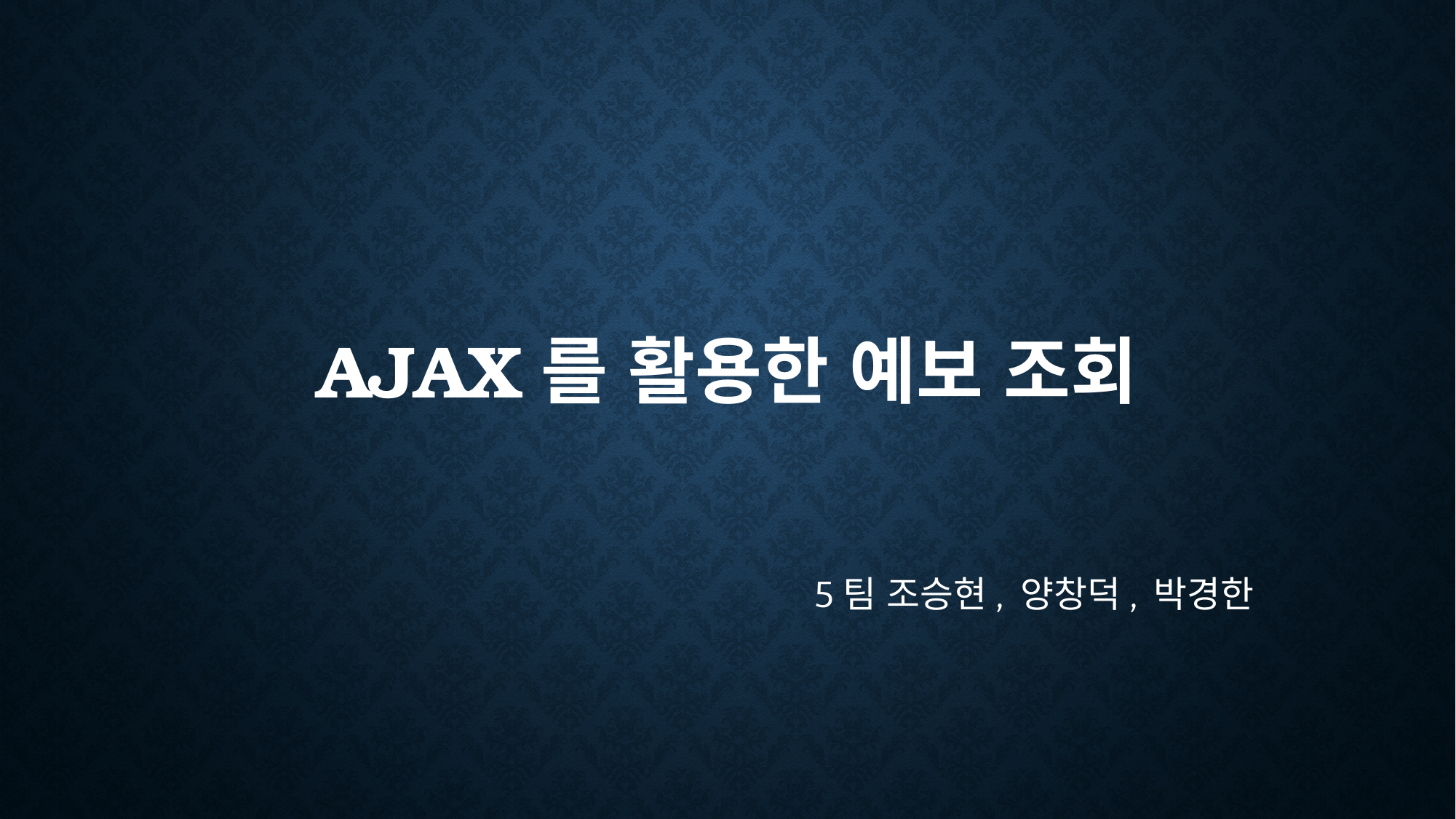

# AJAX를 활용한 예보 조회

5팀 조승현, 양창덕, 박경한